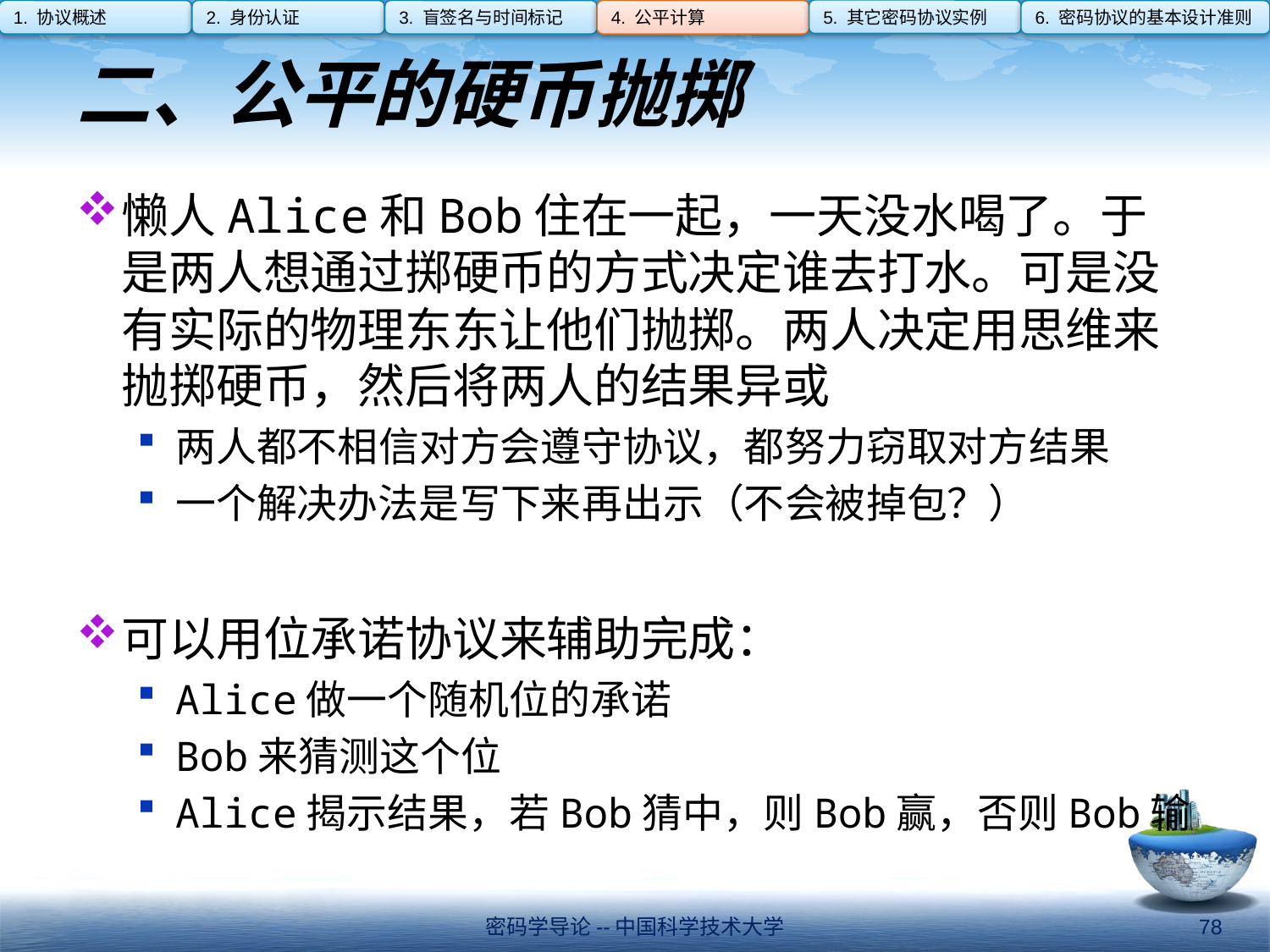

5. 其它密码协议实例
1. 协议概述
2. 身份认证
3. 盲签名与时间标记
4. 公平计算
6. 密码协议的基本设计准则
# 二、公平的硬币抛掷
懒人Alice和Bob住在一起，一天没水喝了。于是两人想通过掷硬币的方式决定谁去打水。可是没有实际的物理东东让他们抛掷。两人决定用思维来抛掷硬币，然后将两人的结果异或
两人都不相信对方会遵守协议，都努力窃取对方结果
一个解决办法是写下来再出示（不会被掉包？）

可以用位承诺协议来辅助完成：
Alice做一个随机位的承诺
Bob来猜测这个位
Alice揭示结果，若Bob猜中，则Bob赢，否则Bob输
密码学导论--中国科学技术大学
78